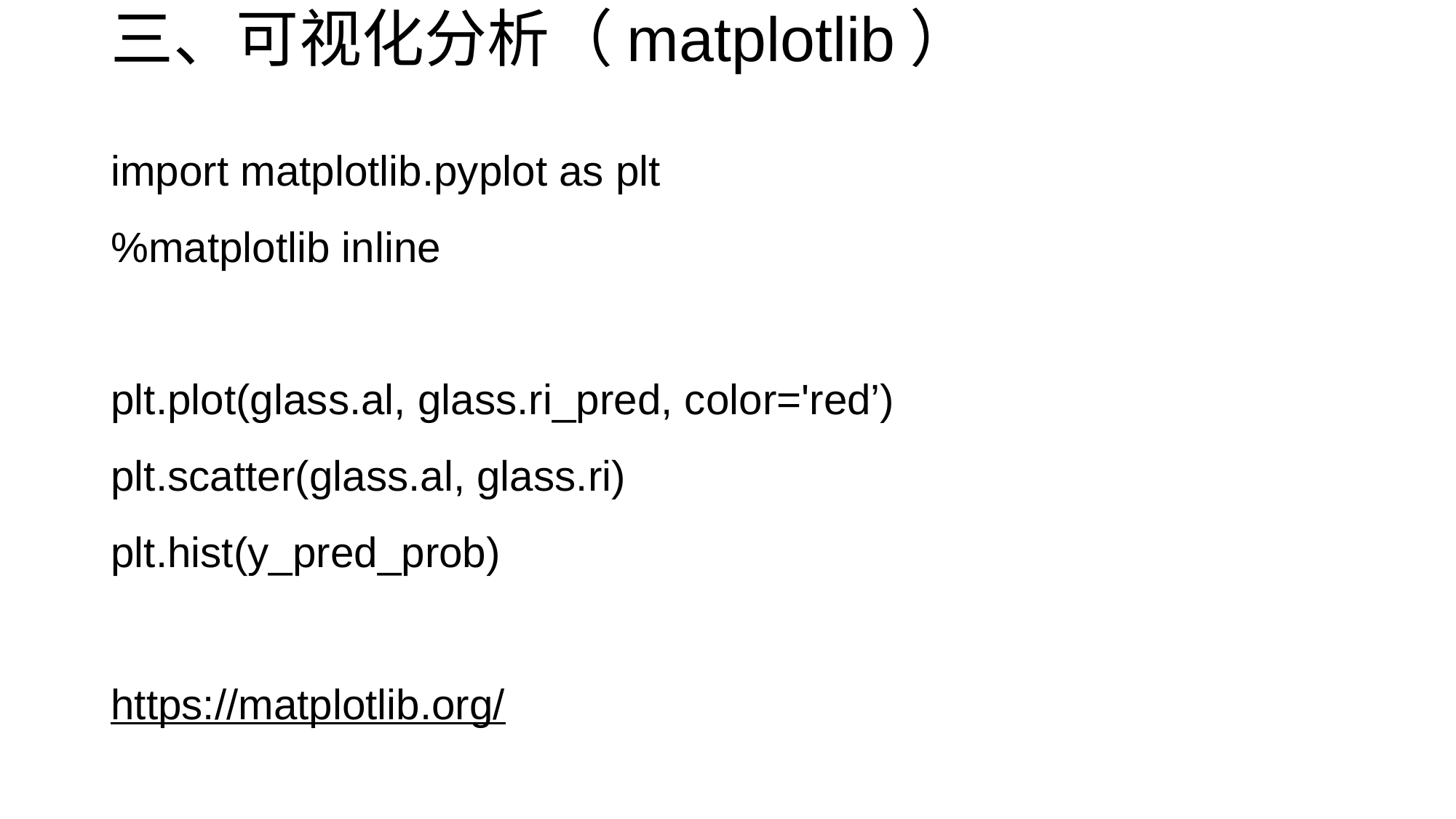

# 三、可视化分析（matplotlib）
import matplotlib.pyplot as plt
%matplotlib inline

plt.plot(glass.al, glass.ri_pred, color='red’)
plt.scatter(glass.al, glass.ri)
plt.hist(y_pred_prob)

https://matplotlib.org/